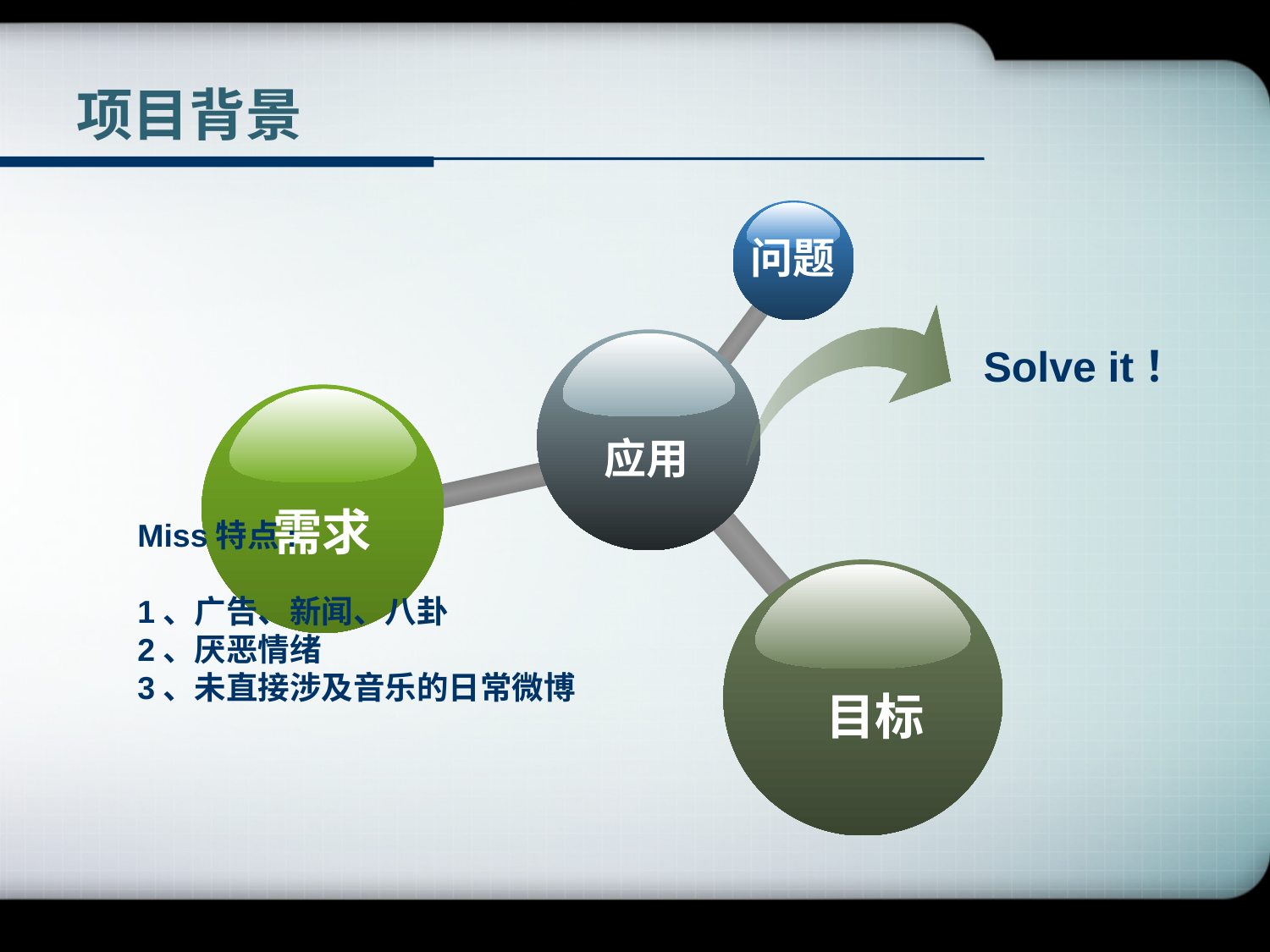

# 项目背景

应用

需求

目标
问题

Solve it！
Miss特点:

1、广告、新闻、八卦
2、厌恶情绪
3、未直接涉及音乐的日常微博